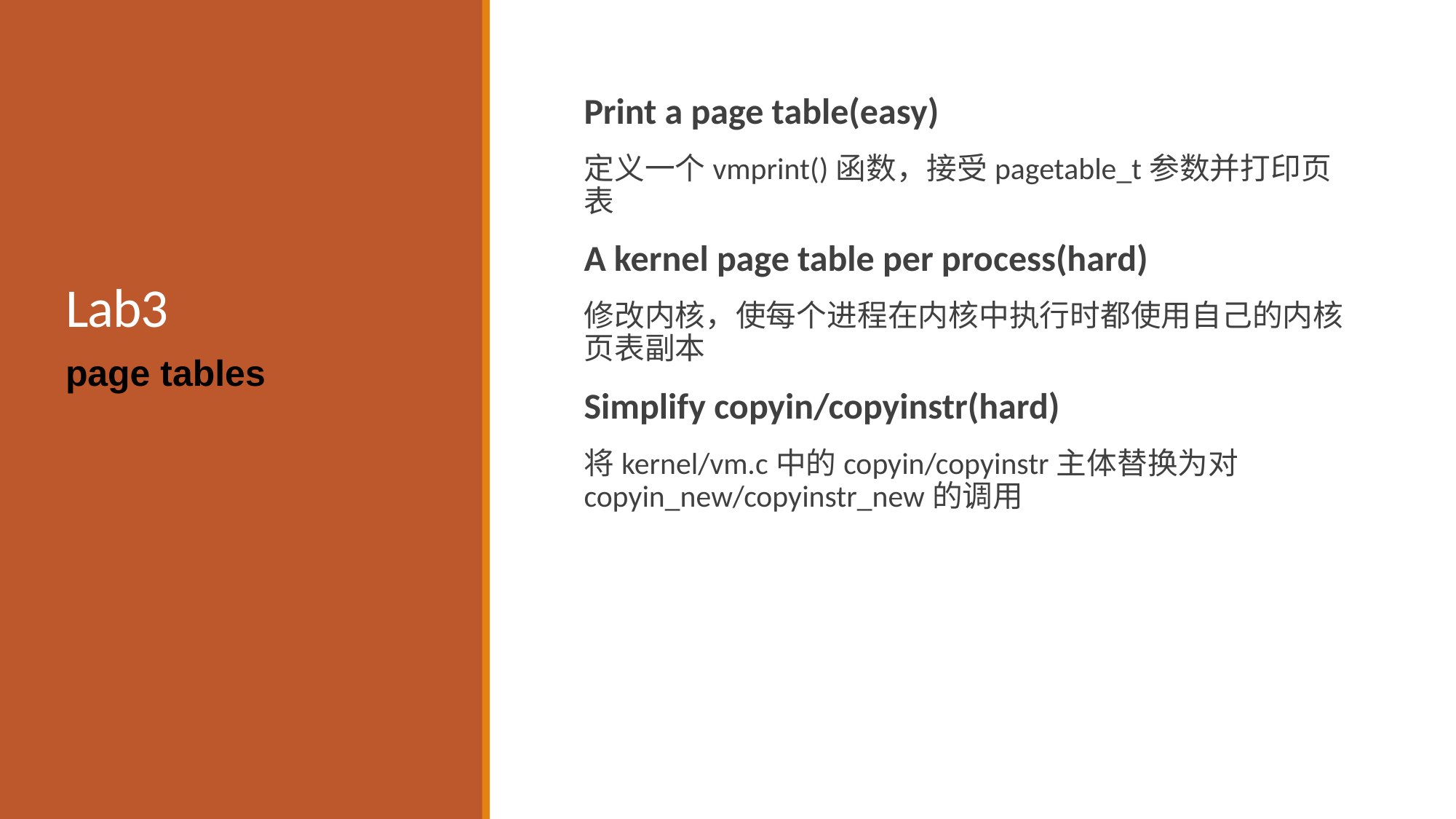

# Lab3
Print a page table(easy)
定义一个vmprint()函数，接受pagetable_t参数并打印页表
A kernel page table per process(hard)
修改内核，使每个进程在内核中执行时都使用自己的内核页表副本
Simplify copyin/copyinstr(hard)
将kernel/vm.c中的copyin/copyinstr主体替换为对copyin_new/copyinstr_new的调用
page tables